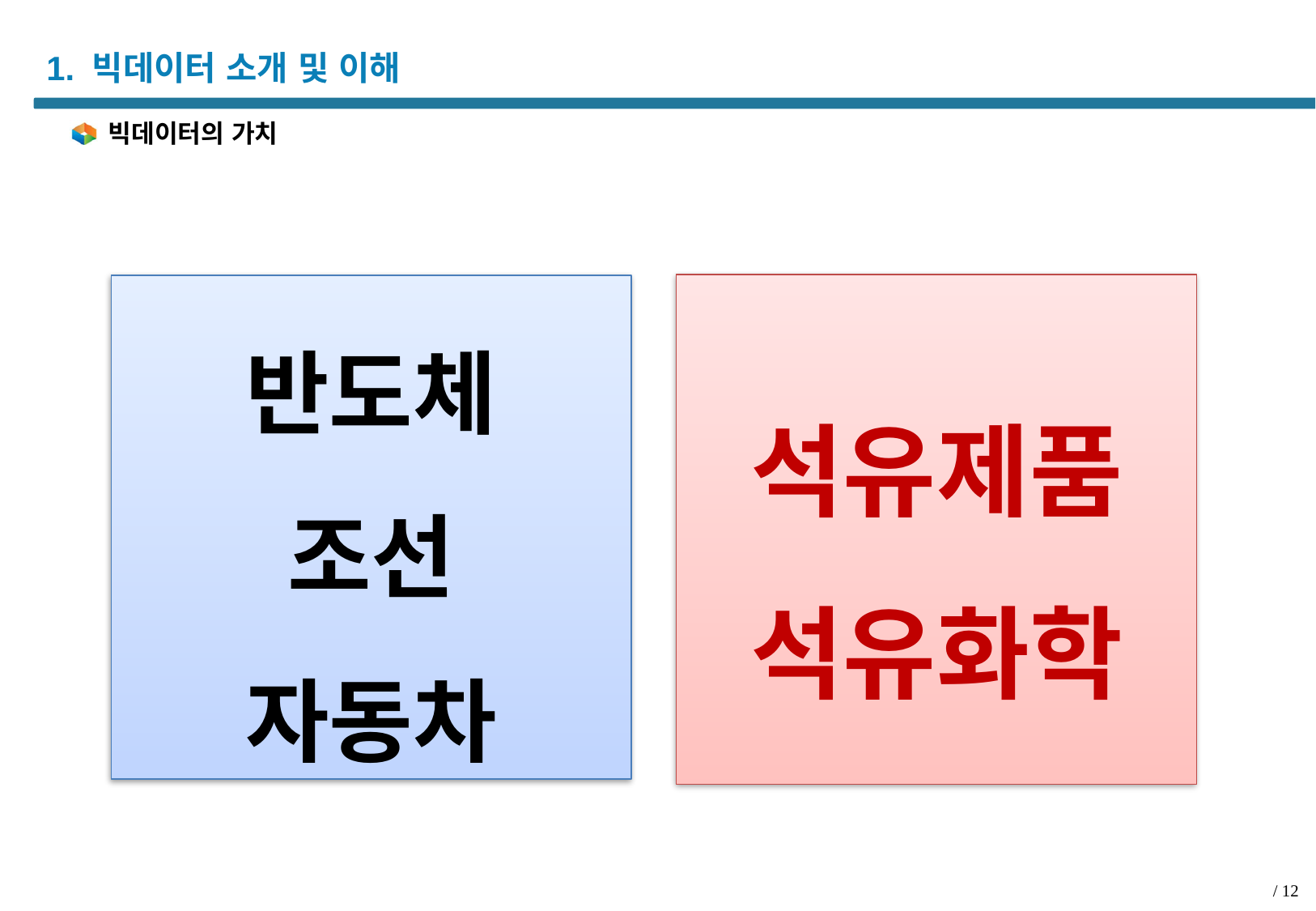

# 1. 빅데이터 소개 및 이해
빅데이터의 가치

석유제품
석유화학
반도체
조선
자동차
/ 12